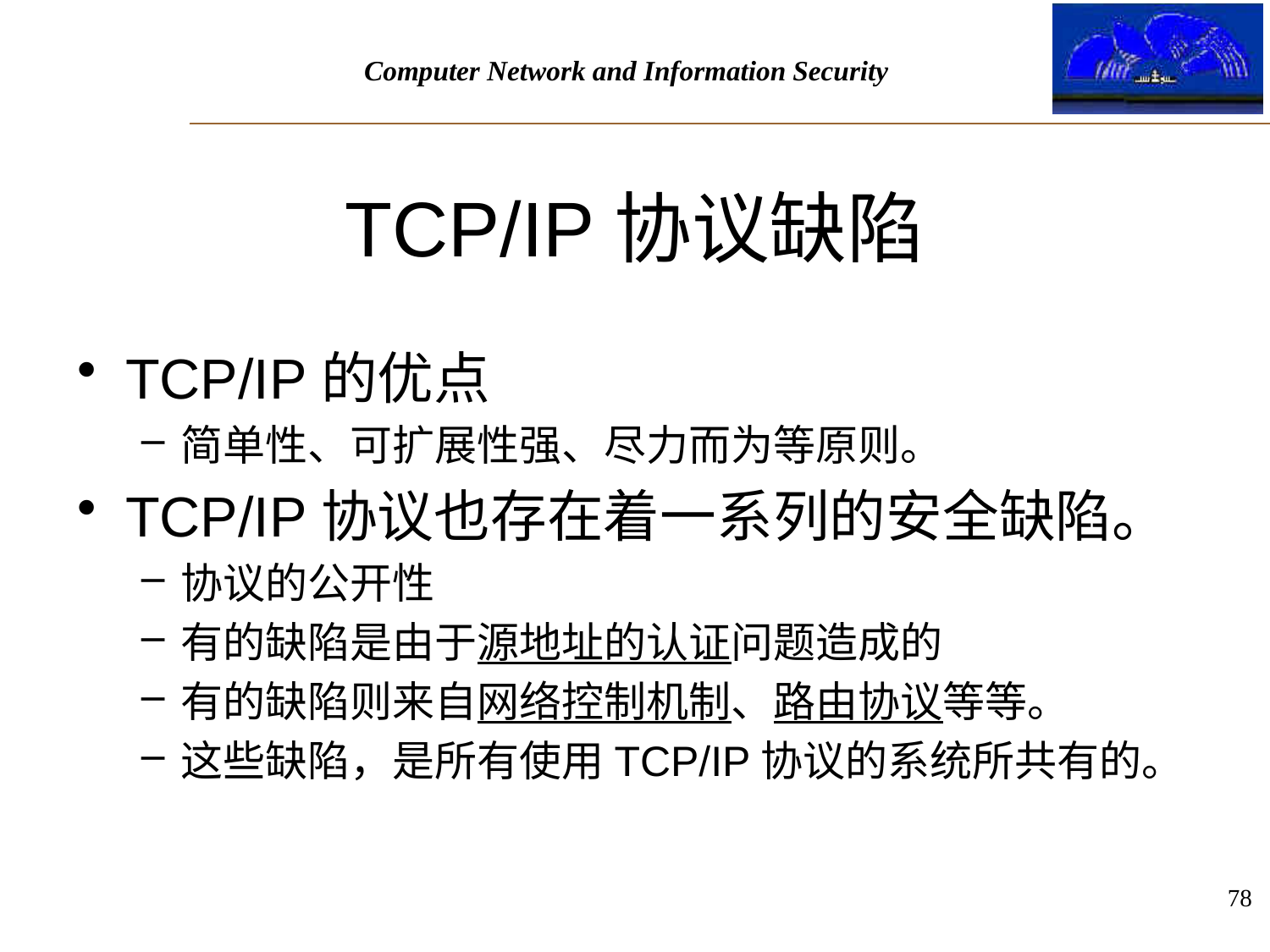

# TCP/IP协议缺陷
TCP/IP的优点
简单性、可扩展性强、尽力而为等原则。
TCP/IP协议也存在着一系列的安全缺陷。
协议的公开性
有的缺陷是由于源地址的认证问题造成的
有的缺陷则来自网络控制机制、路由协议等等。
这些缺陷，是所有使用TCP/IP协议的系统所共有的。
78